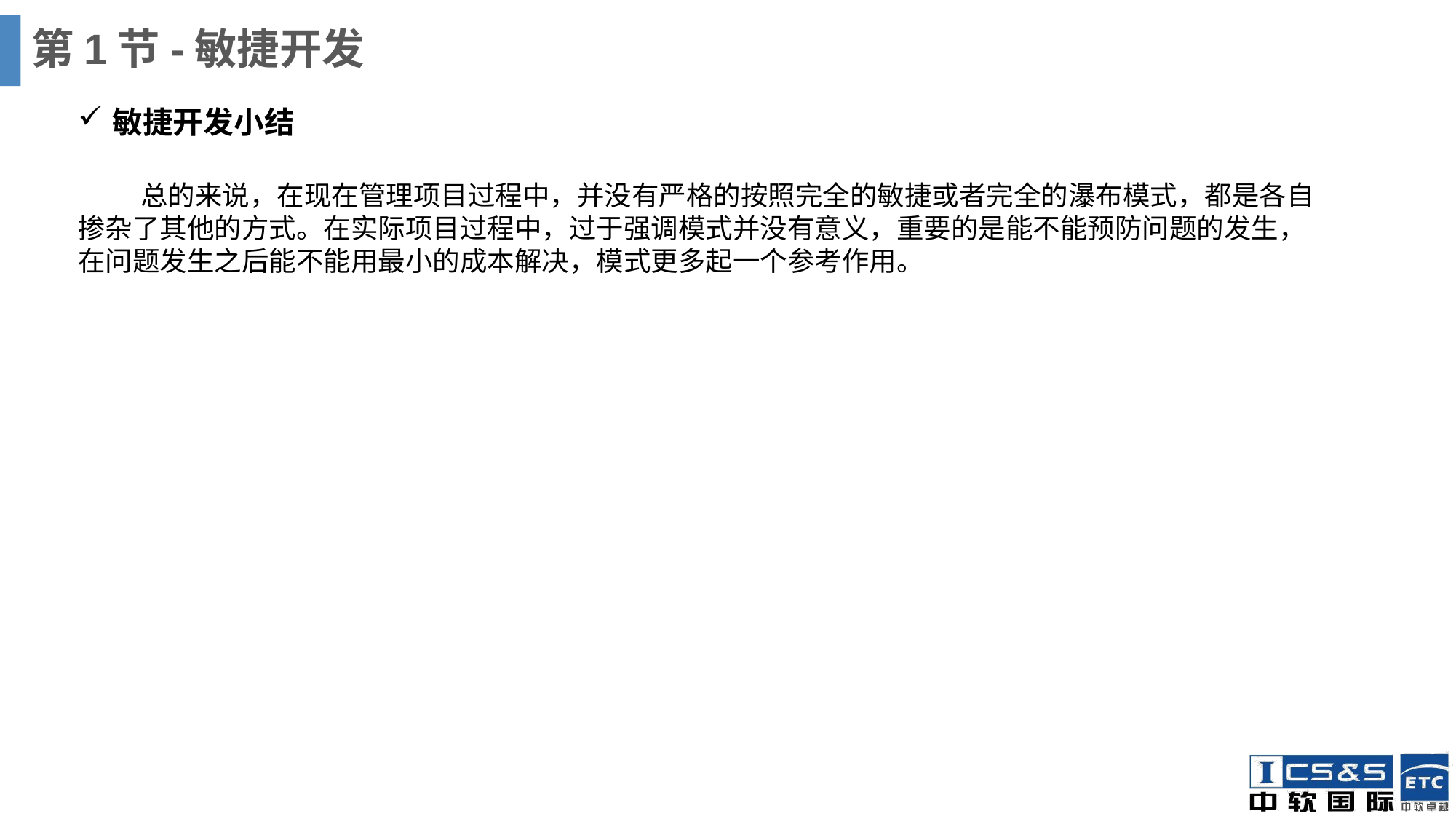

# 第1节-敏捷开发
敏捷开发小结
         总的来说，在现在管理项目过程中，并没有严格的按照完全的敏捷或者完全的瀑布模式，都是各自掺杂了其他的方式。在实际项目过程中，过于强调模式并没有意义，重要的是能不能预防问题的发生，在问题发生之后能不能用最小的成本解决，模式更多起一个参考作用。